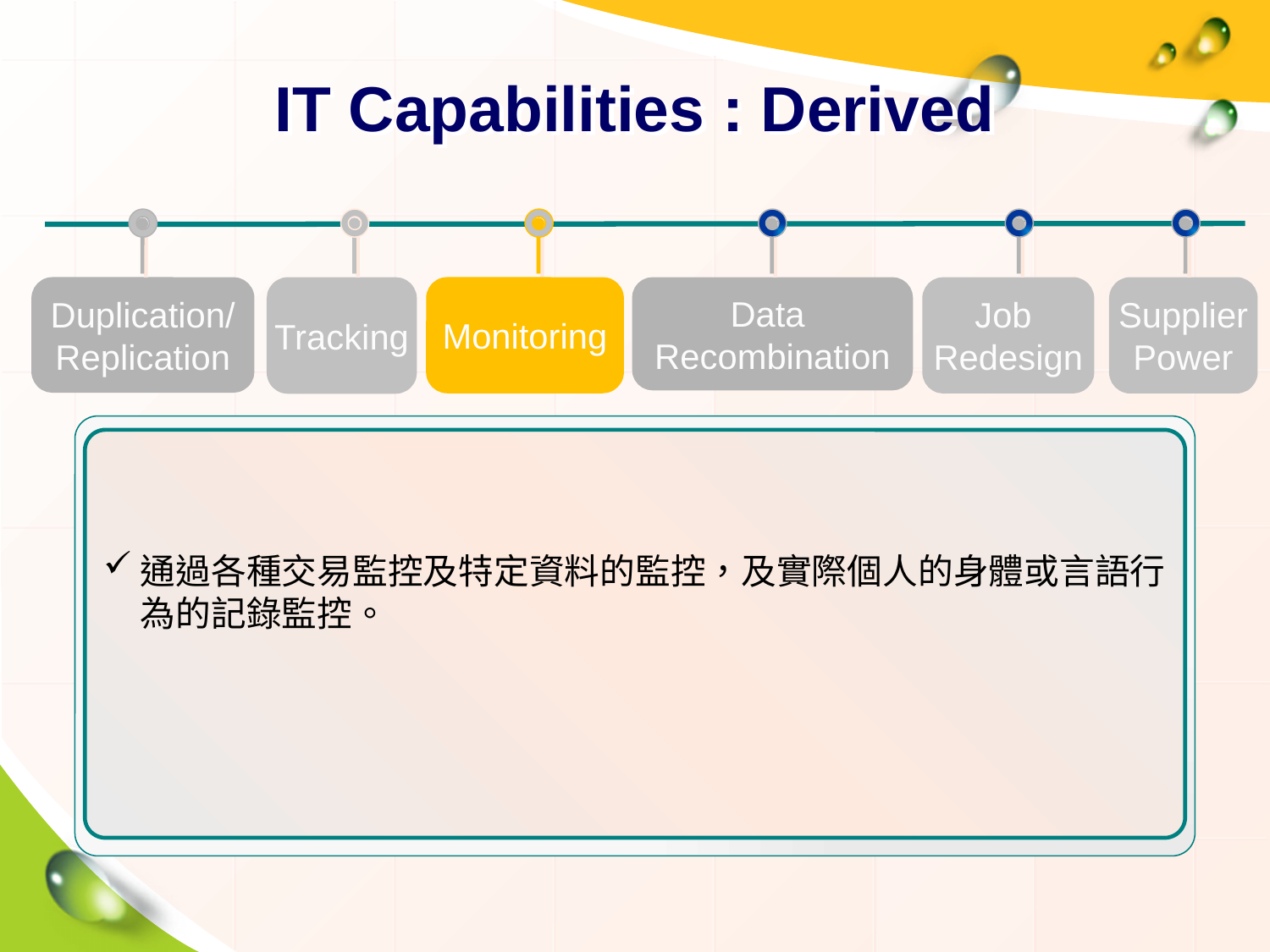

# IT Capabilities : Derived

Duplication/
Replication
Tracking
Monitoring
Data
Recombination
Job
Redesign
Supplier
Power

通過各種交易監控及特定資料的監控，及實際個人的身體或言語行為的記錄監控。